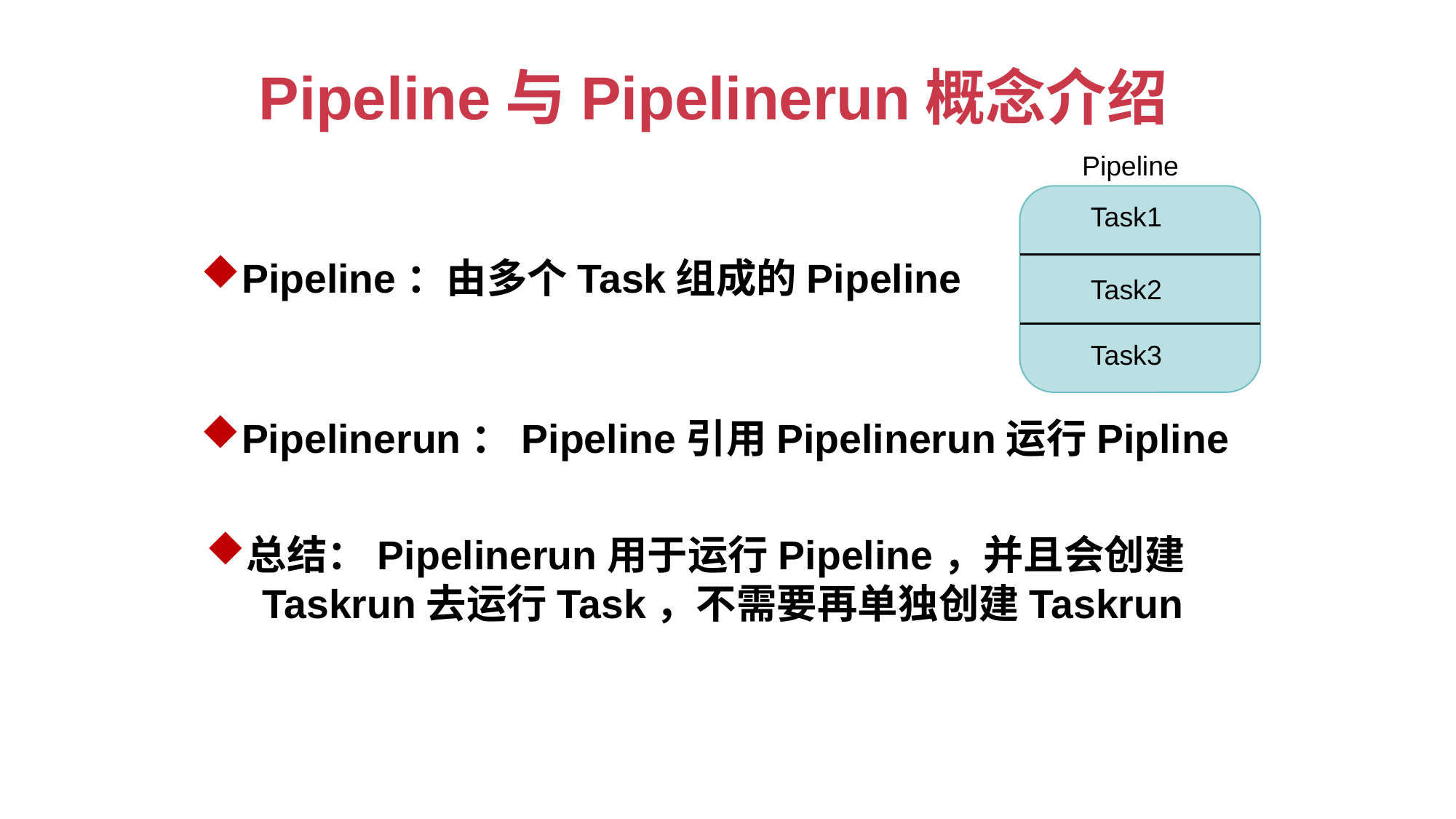

Pipeline与Pipelinerun概念介绍
Pipeline

Task1
Pipeline：由多个Task组成的Pipeline
Task2
Task3
Pipelinerun：Pipeline引用Pipelinerun运行Pipline
总结：Pipelinerun用于运行Pipeline，并且会创建
     Taskrun去运行Task，不需要再单独创建Taskrun